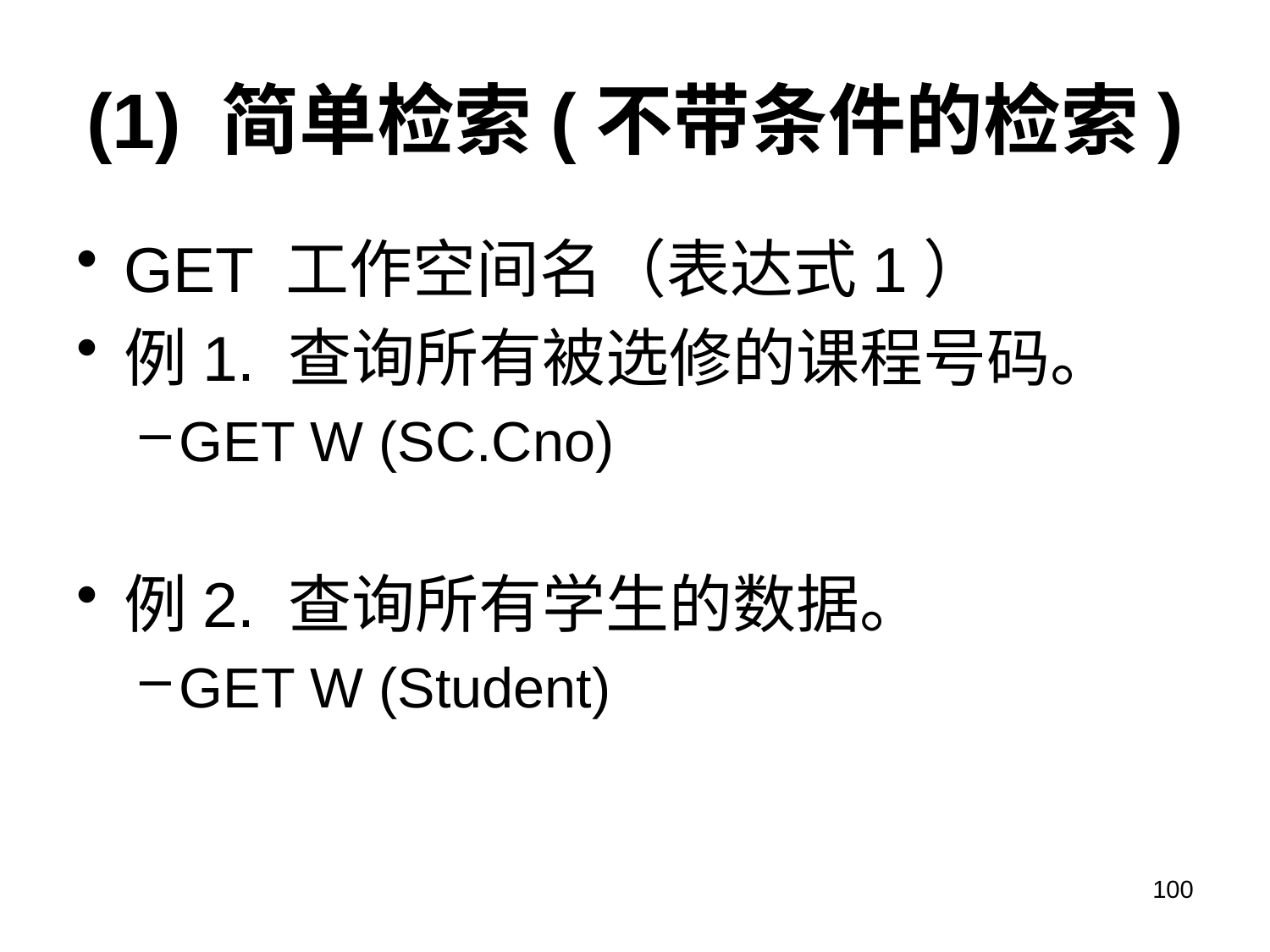

# (1) 简单检索(不带条件的检索)
GET 工作空间名（表达式1）
例1. 查询所有被选修的课程号码。
GET W (SC.Cno)

例2. 查询所有学生的数据。
GET W (Student)
100